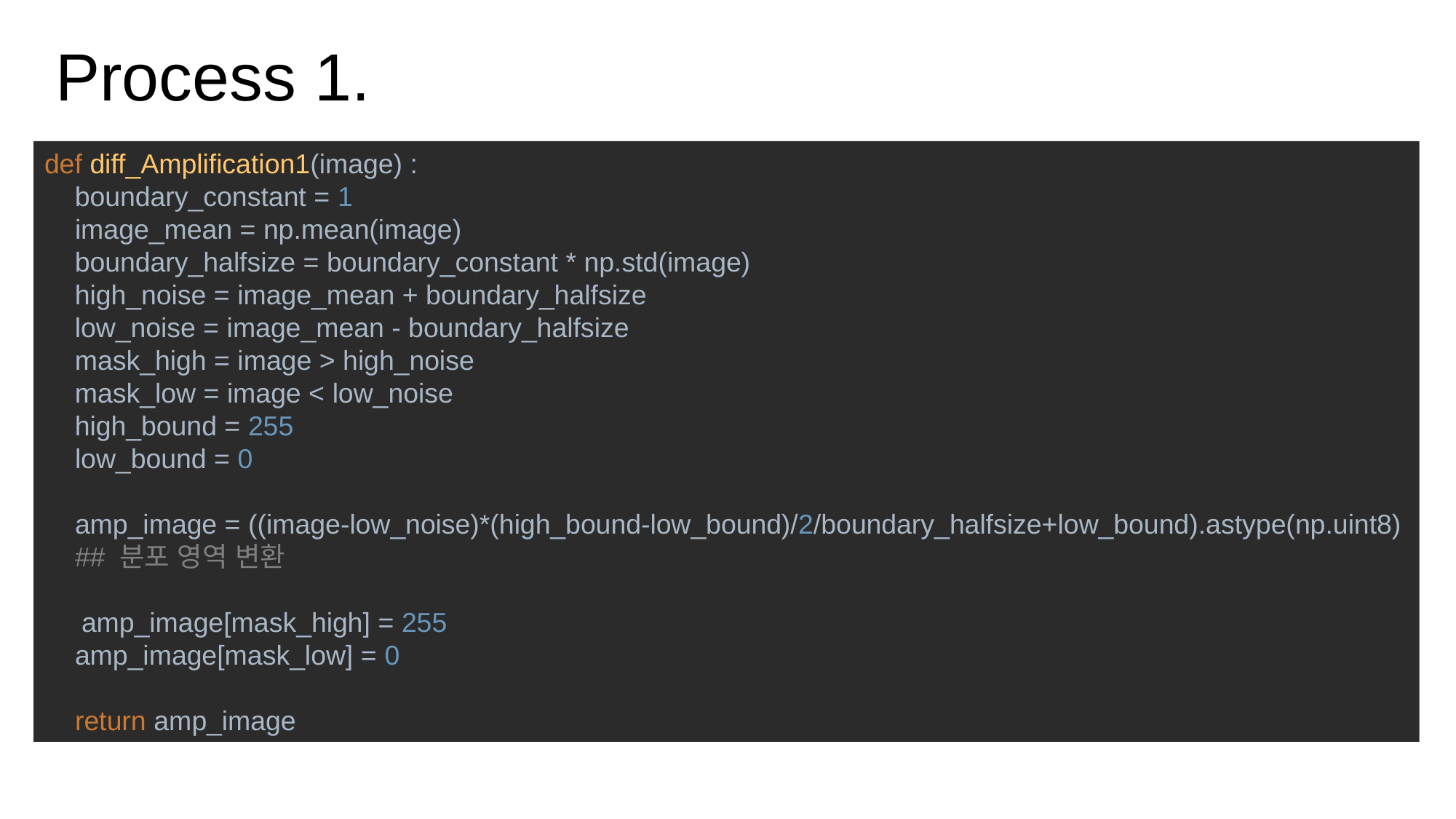

# Process 1.
def diff_Amplification1(image) :
    boundary_constant = 1
    image_mean = np.mean(image)
    boundary_halfsize = boundary_constant * np.std(image)
    high_noise = image_mean + boundary_halfsize
    low_noise = image_mean - boundary_halfsize
    mask_high = image > high_noise
    mask_low = image < low_noise
    high_bound = 255
    low_bound = 0
    amp_image = ((image-low_noise)*(high_bound-low_bound)/2/boundary_halfsize+low_bound).astype(np.uint8)
    ## 분포 영역 변환
    amp_image[mask_high] = 255
    amp_image[mask_low] = 0
    return amp_image